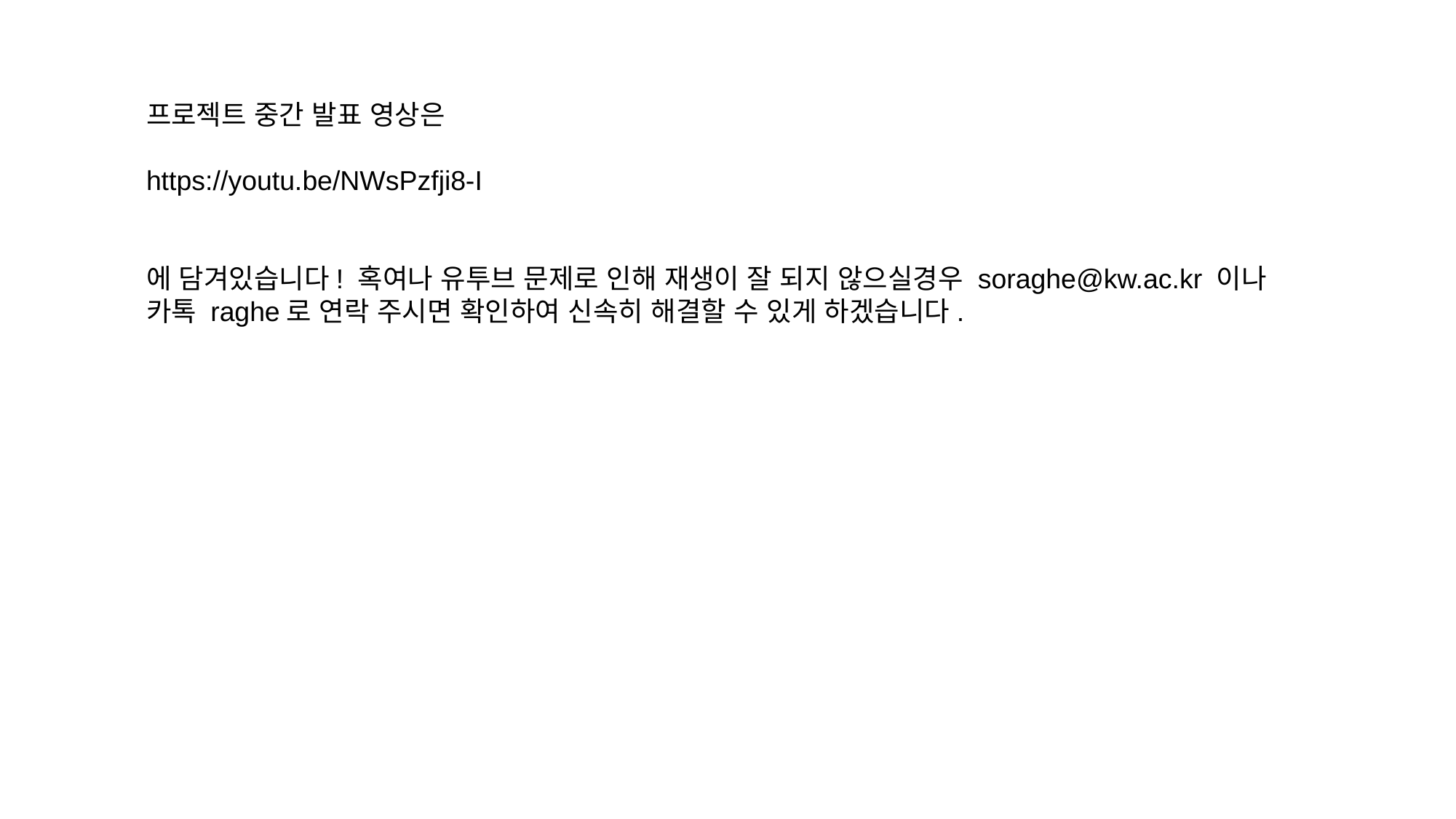

프로젝트 중간 발표 영상은

https://youtu.be/NWsPzfji8-I

에 담겨있습니다! 혹여나 유투브 문제로 인해 재생이 잘 되지 않으실경우 soraghe@kw.ac.kr 이나 카톡 raghe로 연락 주시면 확인하여 신속히 해결할 수 있게 하겠습니다.